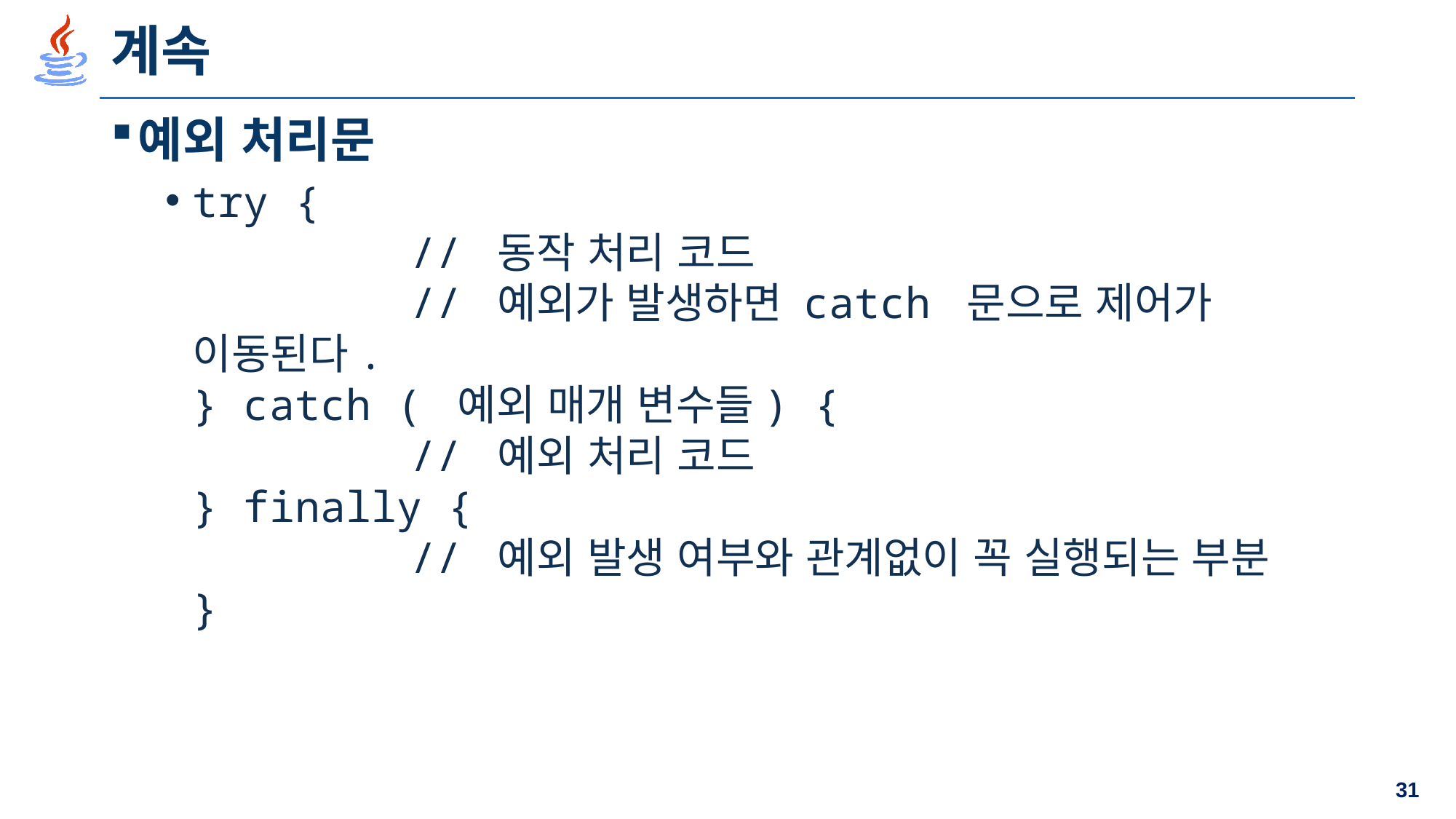

# 계속
예외 처리문
try {
		// 동작 처리 코드
		// 예외가 발생하면 catch 문으로 제어가 이동된다.
} catch ( 예외 매개 변수들) {
		// 예외 처리 코드
} finally {
		// 예외 발생 여부와 관계없이 꼭 실행되는 부분
}
31